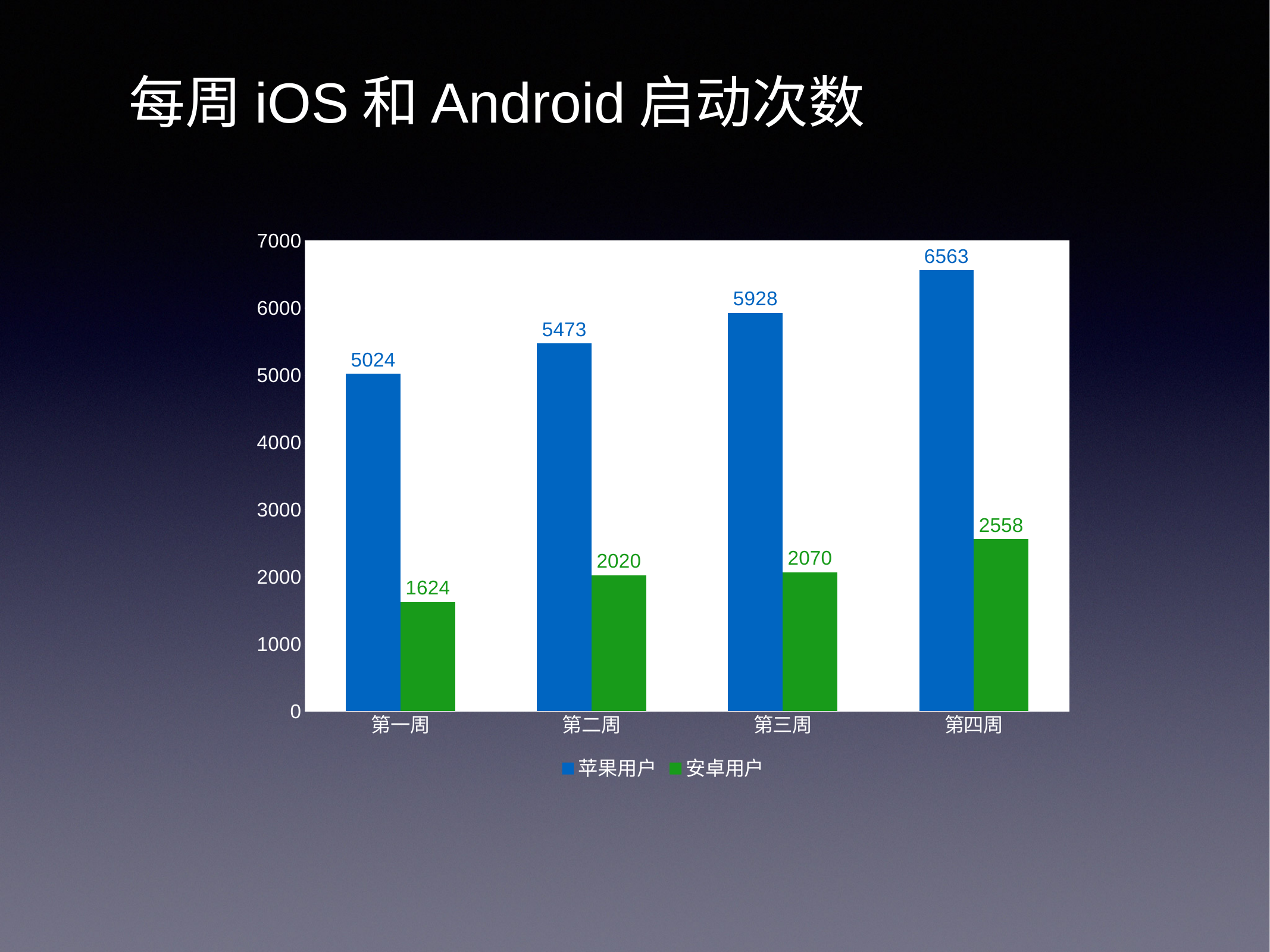

每周iOS和Android启动次数

### Chart

| Category | 苹果用户 | 安卓用户 |
|---|---|---|
| 第一周 | 5024.0 | 1624.0 |
| 第二周 | 5473.0 | 2020.0 |
| 第三周 | 5928.0 | 2070.0 |
| 第四周 | 6563.0 | 2558.0 |